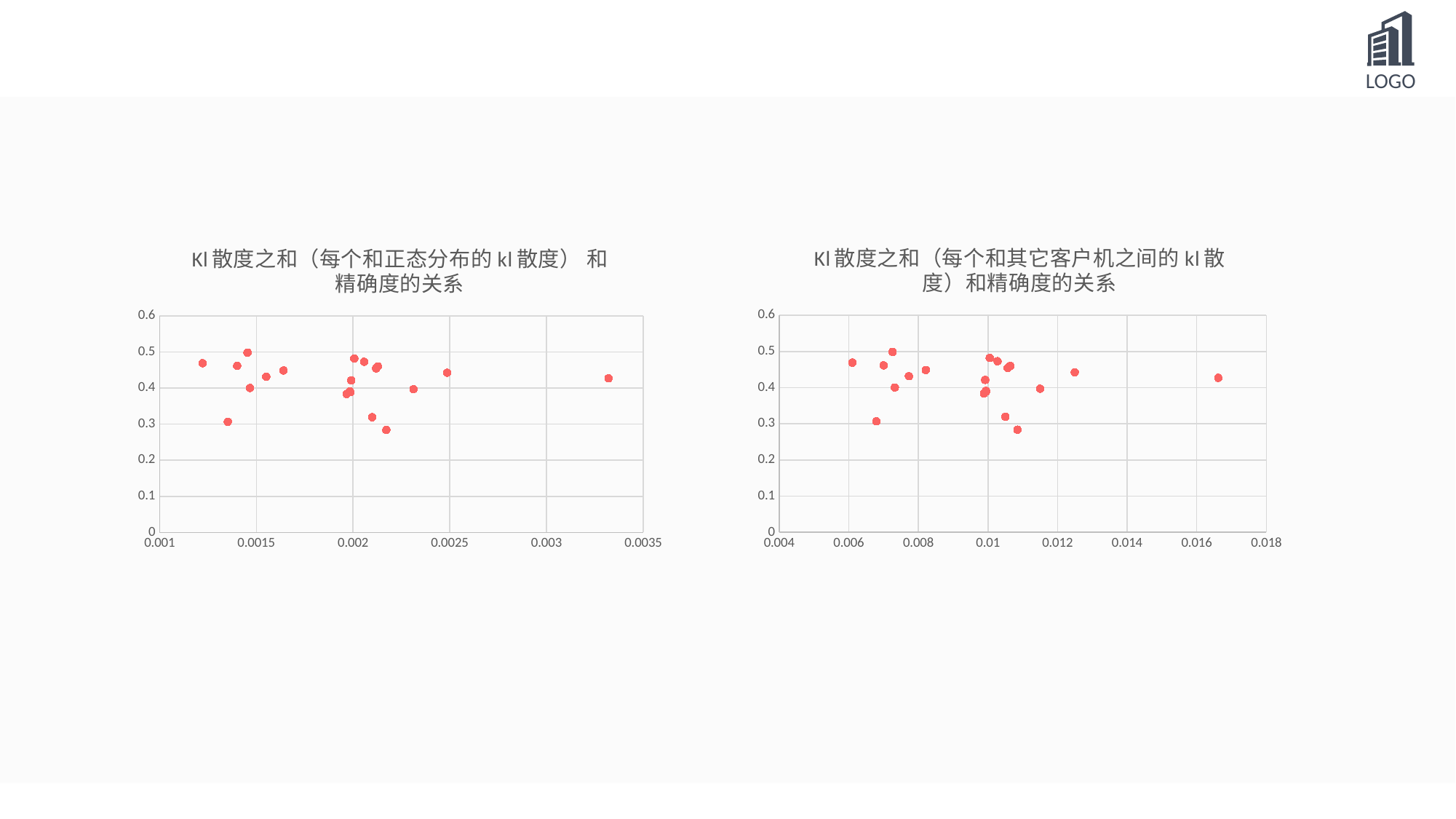

### Chart: Kl散度之和（每个和其它客户机之间的kl散度）和精确度的关系

| Category |  |
|---|---|

### Chart: Kl散度之和（每个和正态分布的kl散度） 和 精确度的关系

| Category |  |
|---|---|